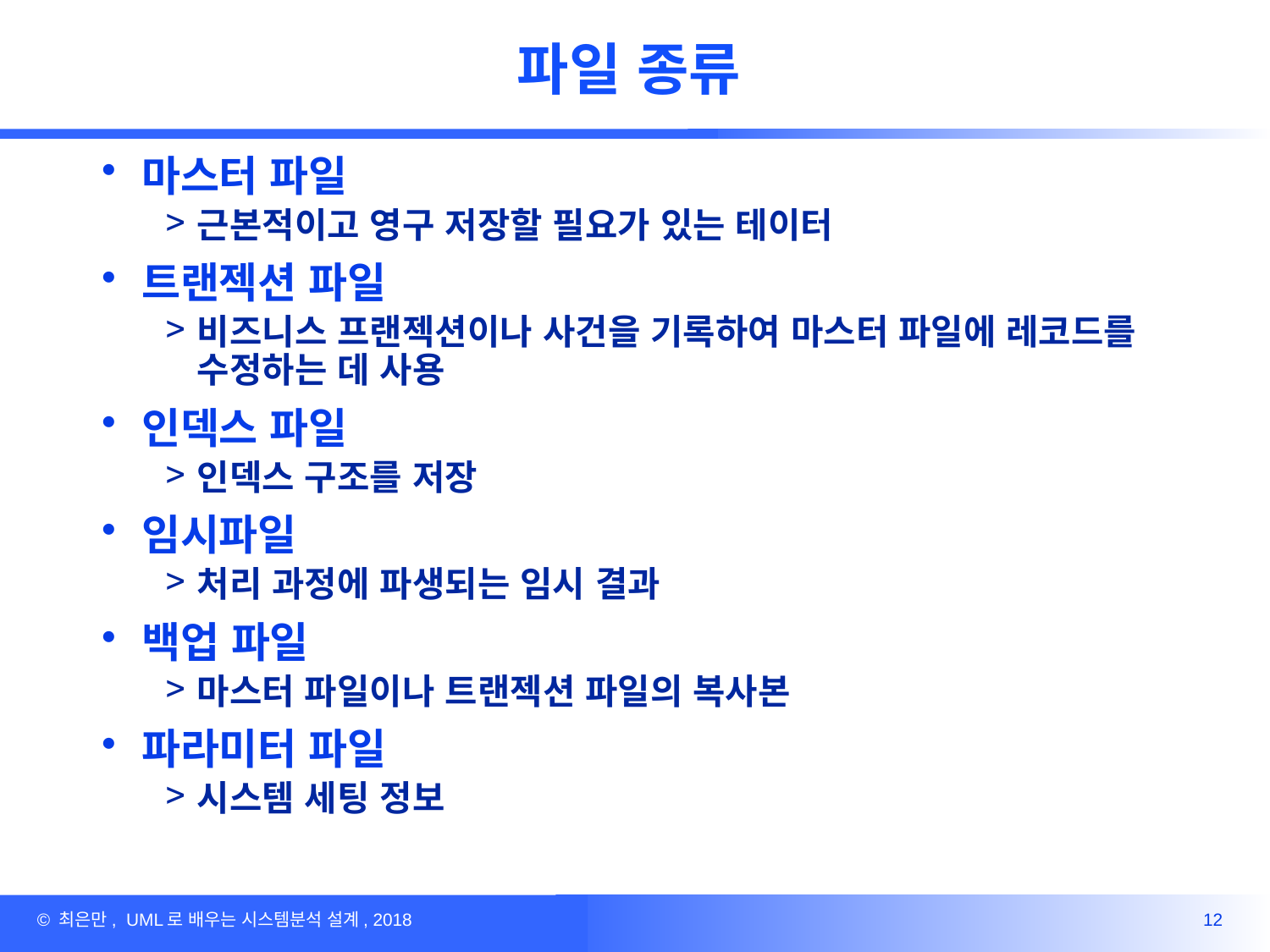

# 파일 종류
마스터 파일
근본적이고 영구 저장할 필요가 있는 테이터
트랜젝션 파일
비즈니스 프랜젝션이나 사건을 기록하여 마스터 파일에 레코드를 수정하는 데 사용
인덱스 파일
인덱스 구조를 저장
임시파일
처리 과정에 파생되는 임시 결과
백업 파일
마스터 파일이나 트랜젝션 파일의 복사본
파라미터 파일
시스템 세팅 정보